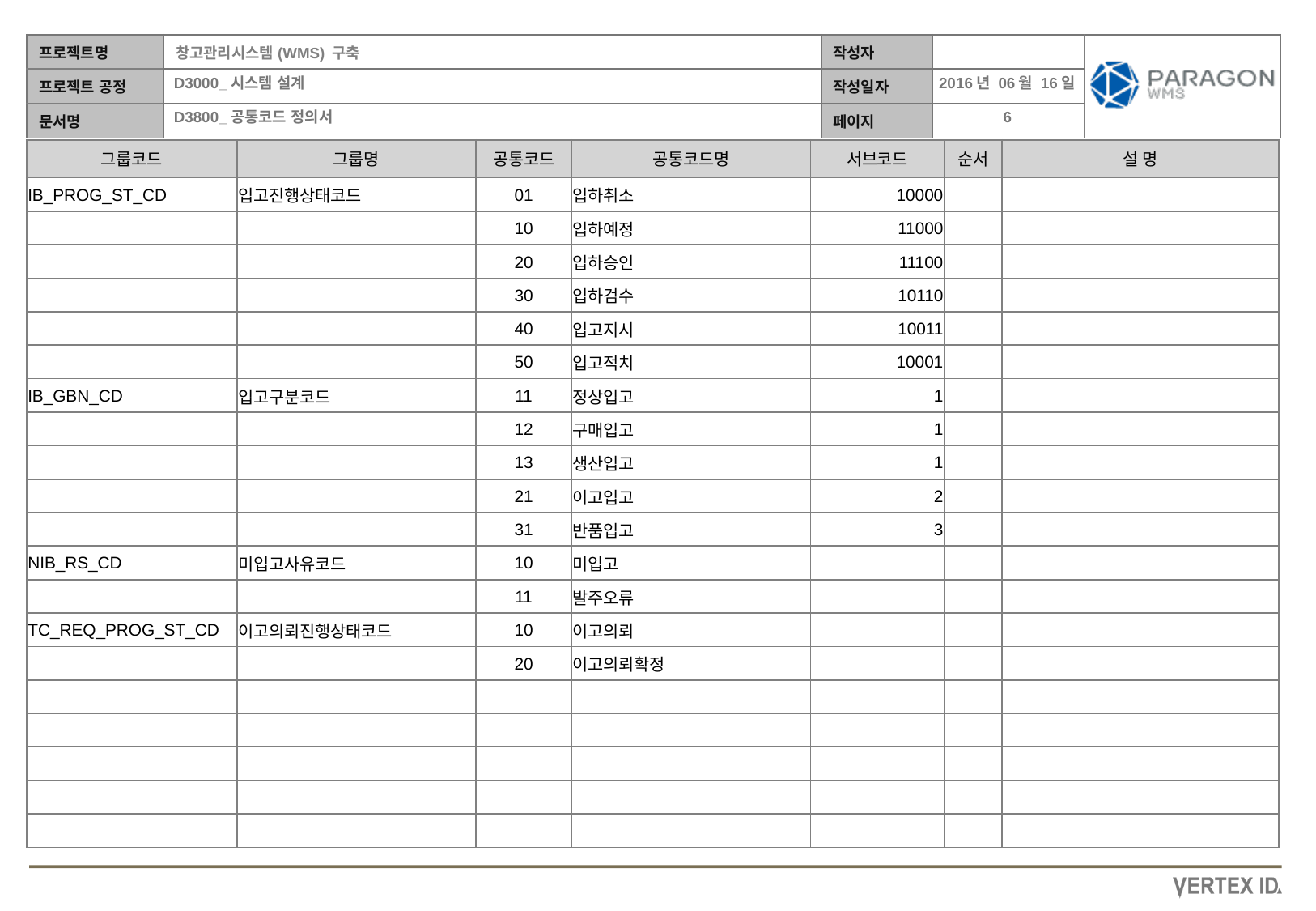

2016년 06월 16일
| 그룹코드 | 그룹명 | 공통코드 | 공통코드명 | 서브코드 | 순서 | 설 명 |
| --- | --- | --- | --- | --- | --- | --- |
| IB\_PROG\_ST\_CD | 입고진행상태코드 | 01 | 입하취소 | 10000 |  |  |
| --- | --- | --- | --- | --- | --- | --- |
|  |  | 10 | 입하예정 | 11000 |  |  |
|  |  | 20 | 입하승인 | 11100 |  |  |
|  |  | 30 | 입하검수 | 10110 |  |  |
|  |  | 40 | 입고지시 | 10011 |  |  |
|  |  | 50 | 입고적치 | 10001 |  |  |
| IB\_GBN\_CD | 입고구분코드 | 11 | 정상입고 | 1 |  |  |
|  |  | 12 | 구매입고 | 1 |  |  |
|  |  | 13 | 생산입고 | 1 |  |  |
|  |  | 21 | 이고입고 | 2 |  |  |
|  |  | 31 | 반품입고 | 3 |  |  |
| NIB\_RS\_CD | 미입고사유코드 | 10 | 미입고 |  |  |  |
|  |  | 11 | 발주오류 |  |  |  |
| TC\_REQ\_PROG\_ST\_CD | 이고의뢰진행상태코드 | 10 | 이고의뢰 |  |  |  |
|  |  | 20 | 이고의뢰확정 |  |  |  |
|  |  |  |  |  |  |  |
|  |  |  |  |  |  |  |
|  |  |  |  |  |  |  |
|  |  |  |  |  |  |  |
|  |  |  |  |  |  |  |